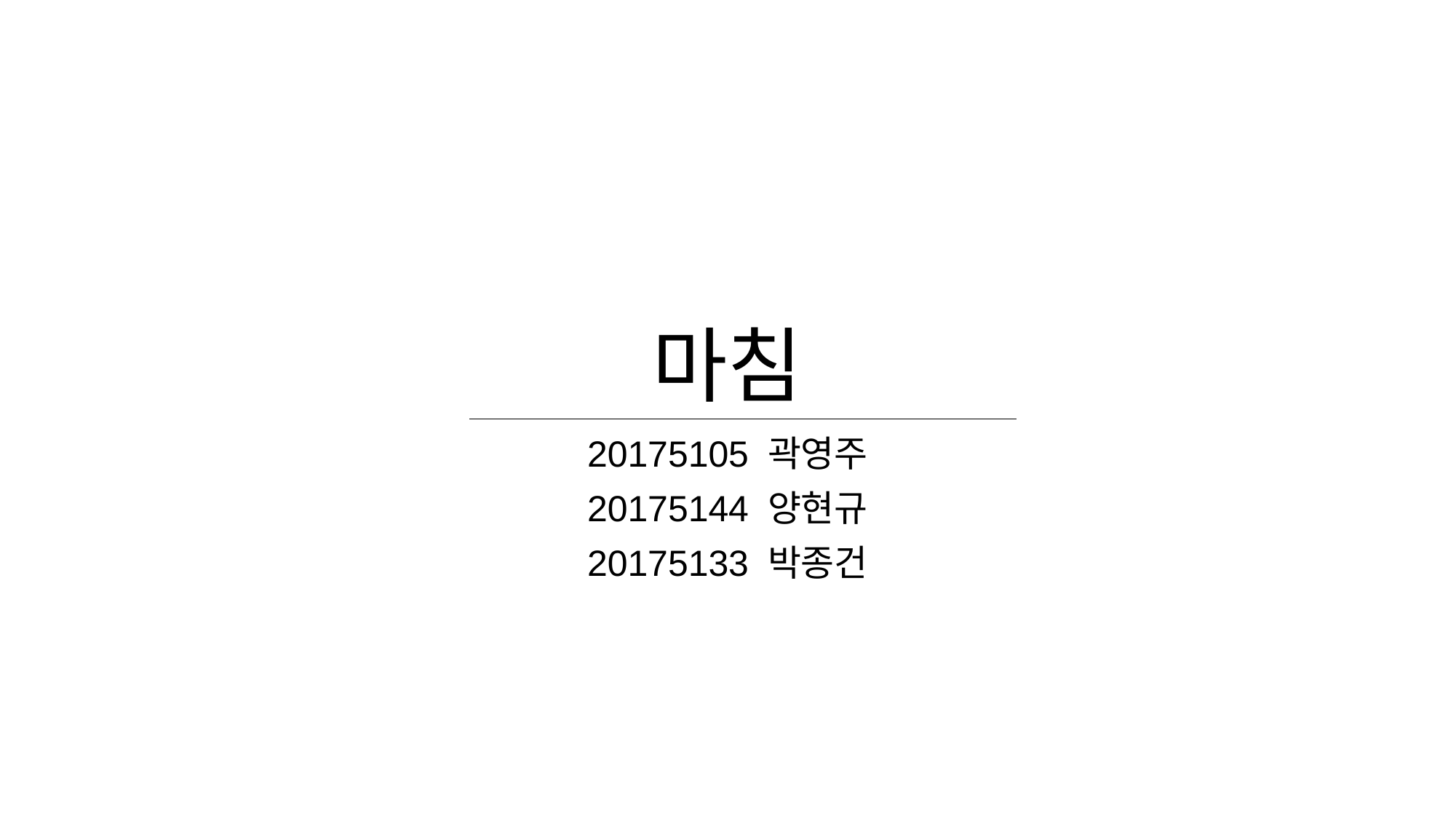

# 마침
20175105 곽영주
20175144 양현규
20175133 박종건